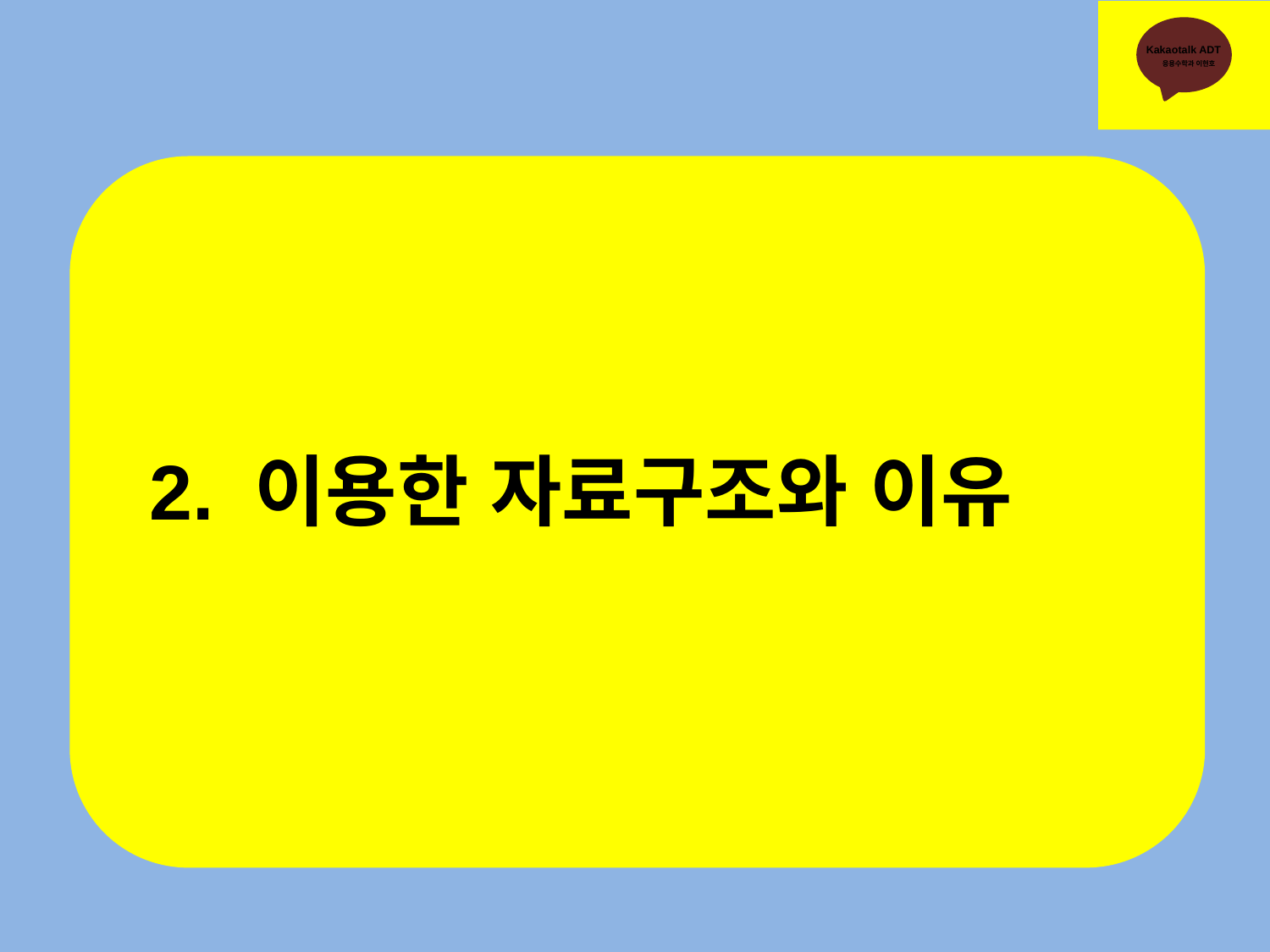

# Kakaotalk ADT
응용수학과 이현호

2. 이용한 자료구조와 이유